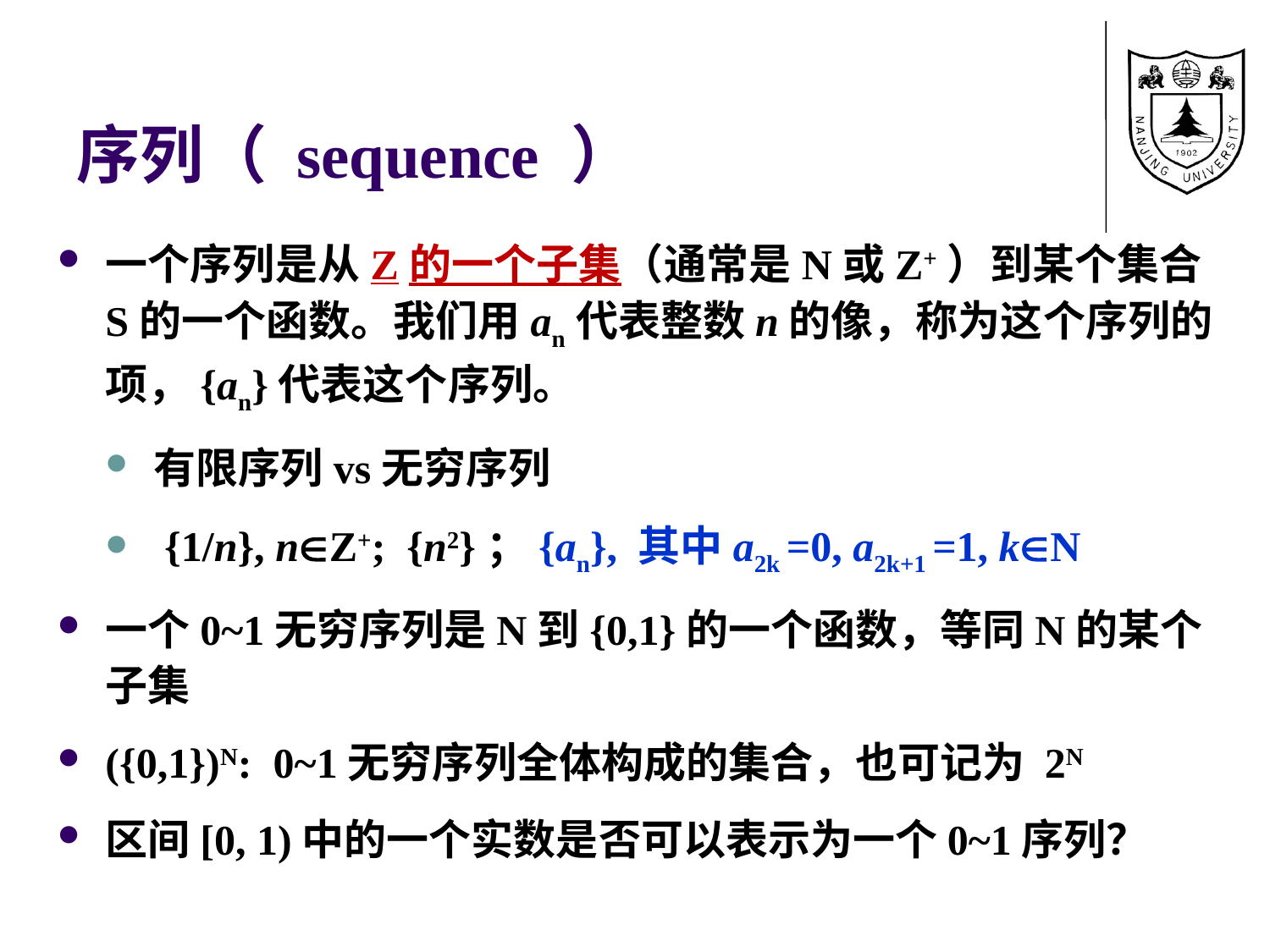

# 序列（ sequence ）
一个序列是从Z的一个子集（通常是N或Z+）到某个集合S的一个函数。我们用an代表整数n的像，称为这个序列的项，{an}代表这个序列。
有限序列vs无穷序列
 {1/n}, n∈Z+;  {n2}；{an}, 其中a2k =0, a2k+1 =1, k∈N
一个0~1无穷序列是N到{0,1}的一个函数，等同N的某个子集
({0,1})N:  0~1无穷序列全体构成的集合，也可记为 2N
区间[0, 1)中的一个实数是否可以表示为一个0~1序列？